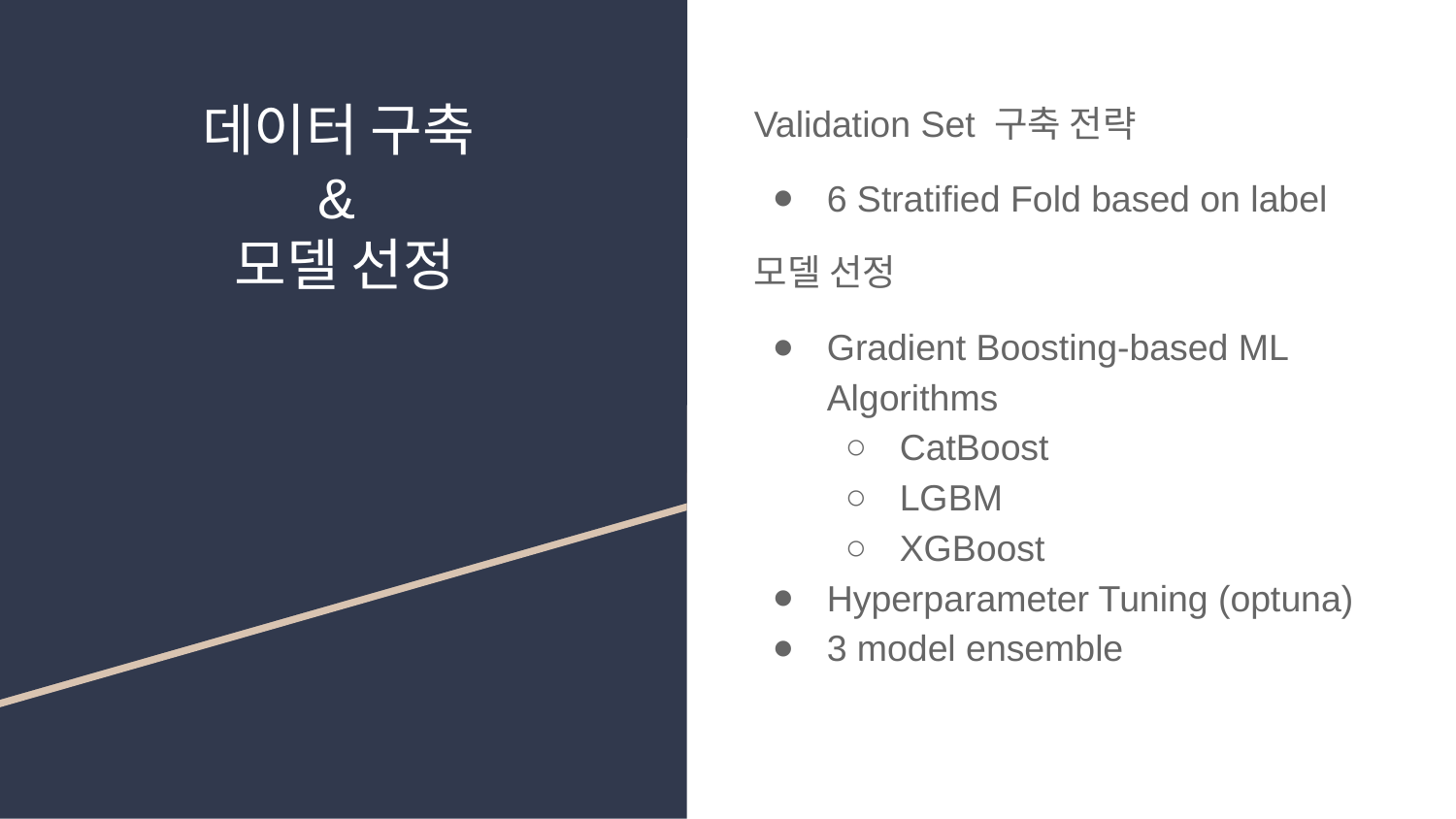

# 데이터 구축
&
모델 선정
Validation Set 구축 전략
6 Stratified Fold based on label
모델 선정
Gradient Boosting-based ML Algorithms
CatBoost
LGBM
XGBoost
Hyperparameter Tuning (optuna)
3 model ensemble